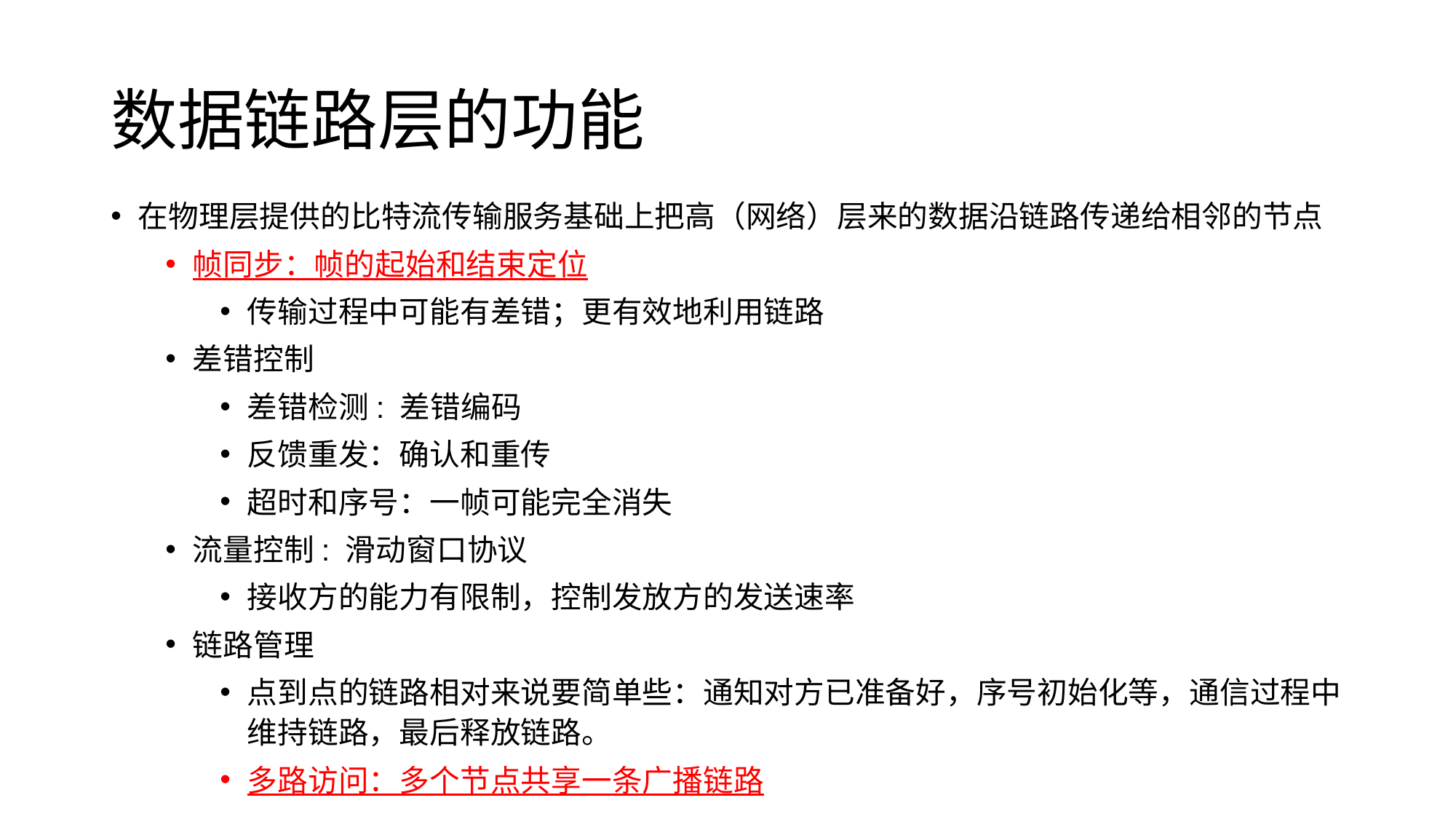

# 数据链路层的功能
在物理层提供的比特流传输服务基础上把高（网络）层来的数据沿链路传递给相邻的节点
帧同步：帧的起始和结束定位
传输过程中可能有差错；更有效地利用链路
差错控制
差错检测: 差错编码
反馈重发：确认和重传
超时和序号：一帧可能完全消失
流量控制: 滑动窗口协议
接收方的能力有限制，控制发放方的发送速率
链路管理
点到点的链路相对来说要简单些：通知对方已准备好，序号初始化等，通信过程中维持链路，最后释放链路。
多路访问：多个节点共享一条广播链路